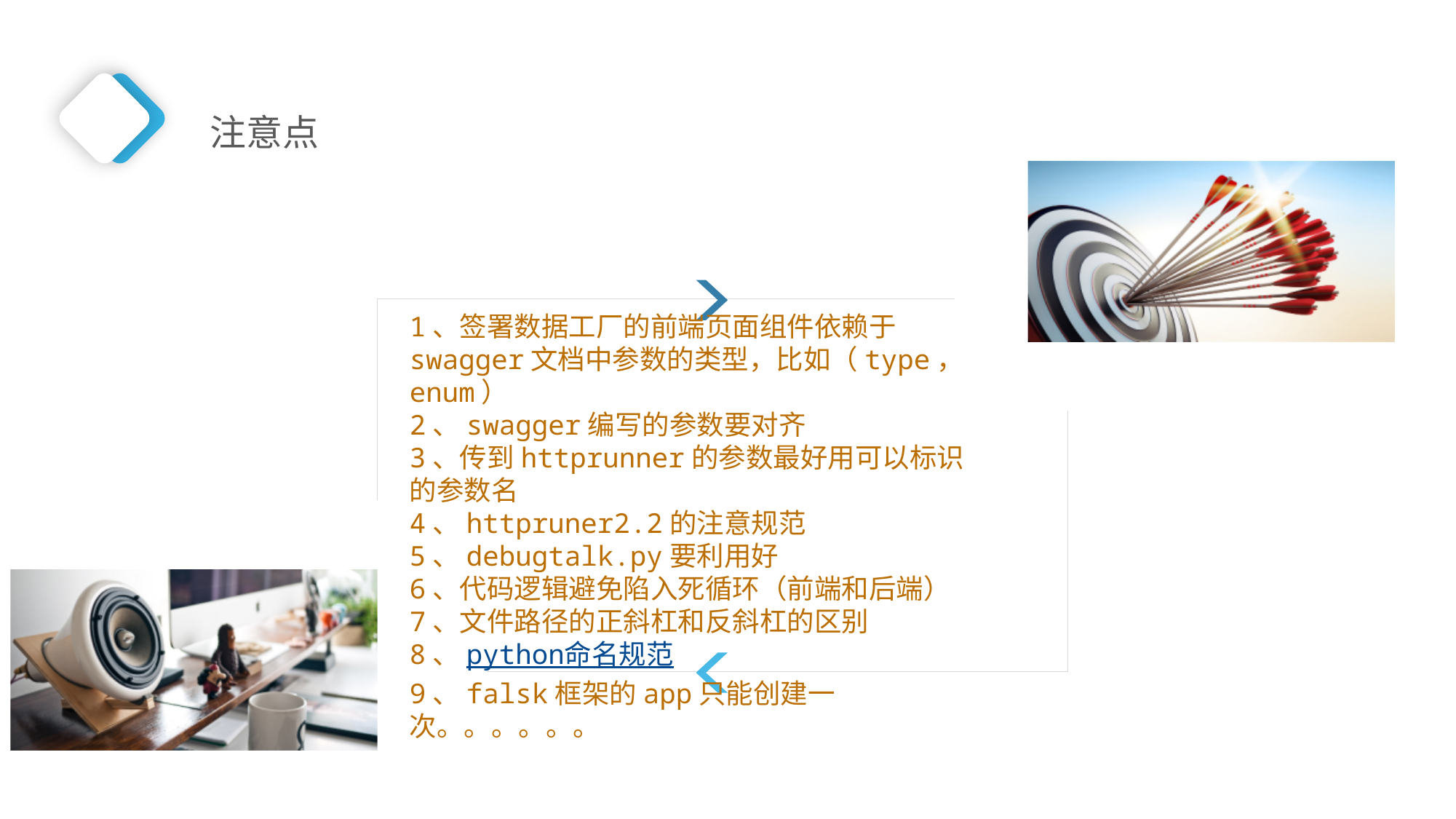

注意点

1、签署数据工厂的前端页面组件依赖于swagger文档中参数的类型，比如（type，enum）
2、swagger编写的参数要对齐
3、传到httprunner的参数最好用可以标识的参数名
4、httpruner2.2的注意规范
5、debugtalk.py要利用好
6、代码逻辑避免陷入死循环（前端和后端）
7、文件路径的正斜杠和反斜杠的区别
8、python命名规范
9、falsk框架的app只能创建一次。。。。。。